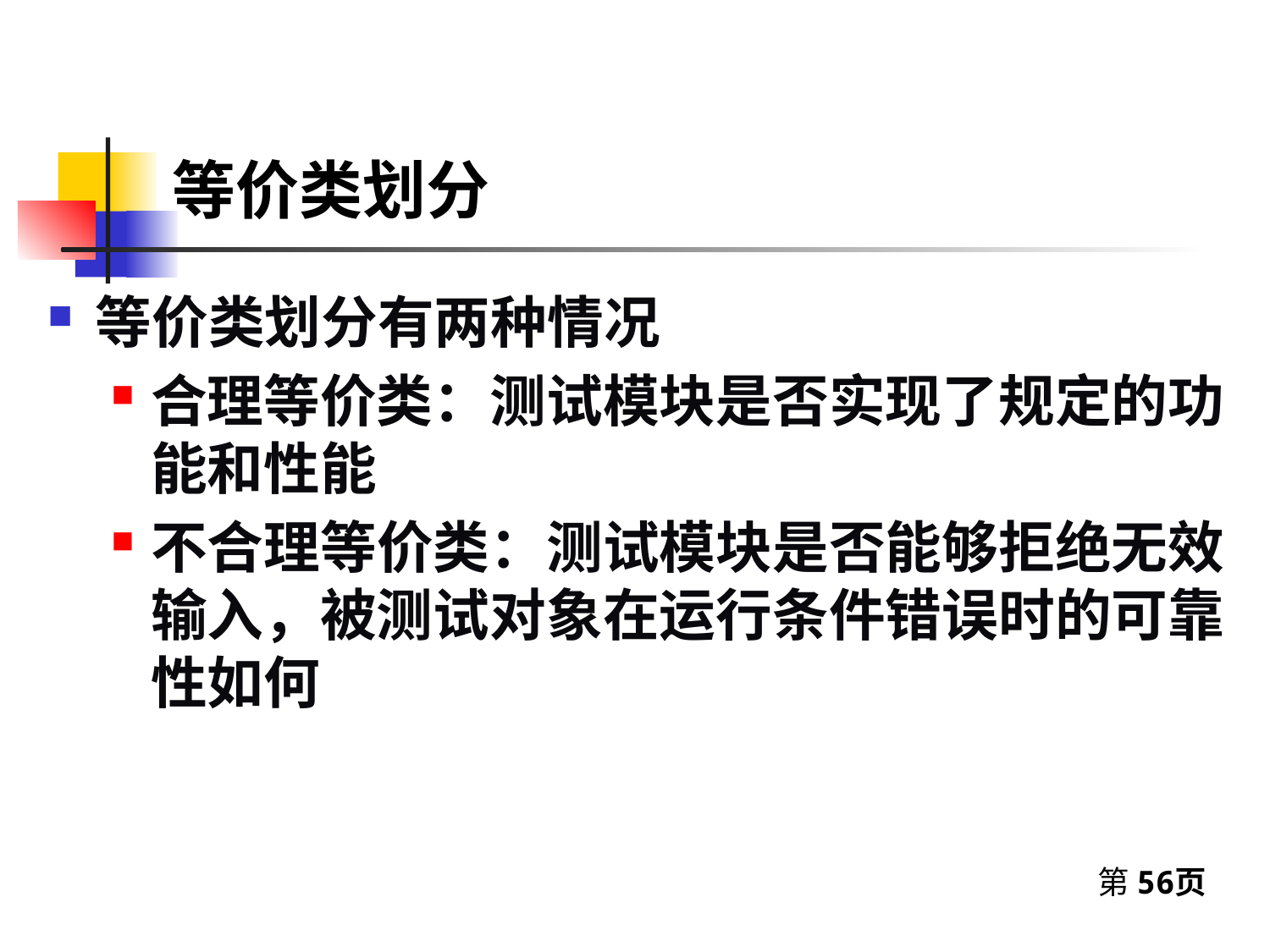

# 等价类划分
等价类划分有两种情况
合理等价类：测试模块是否实现了规定的功能和性能
不合理等价类：测试模块是否能够拒绝无效输入，被测试对象在运行条件错误时的可靠性如何